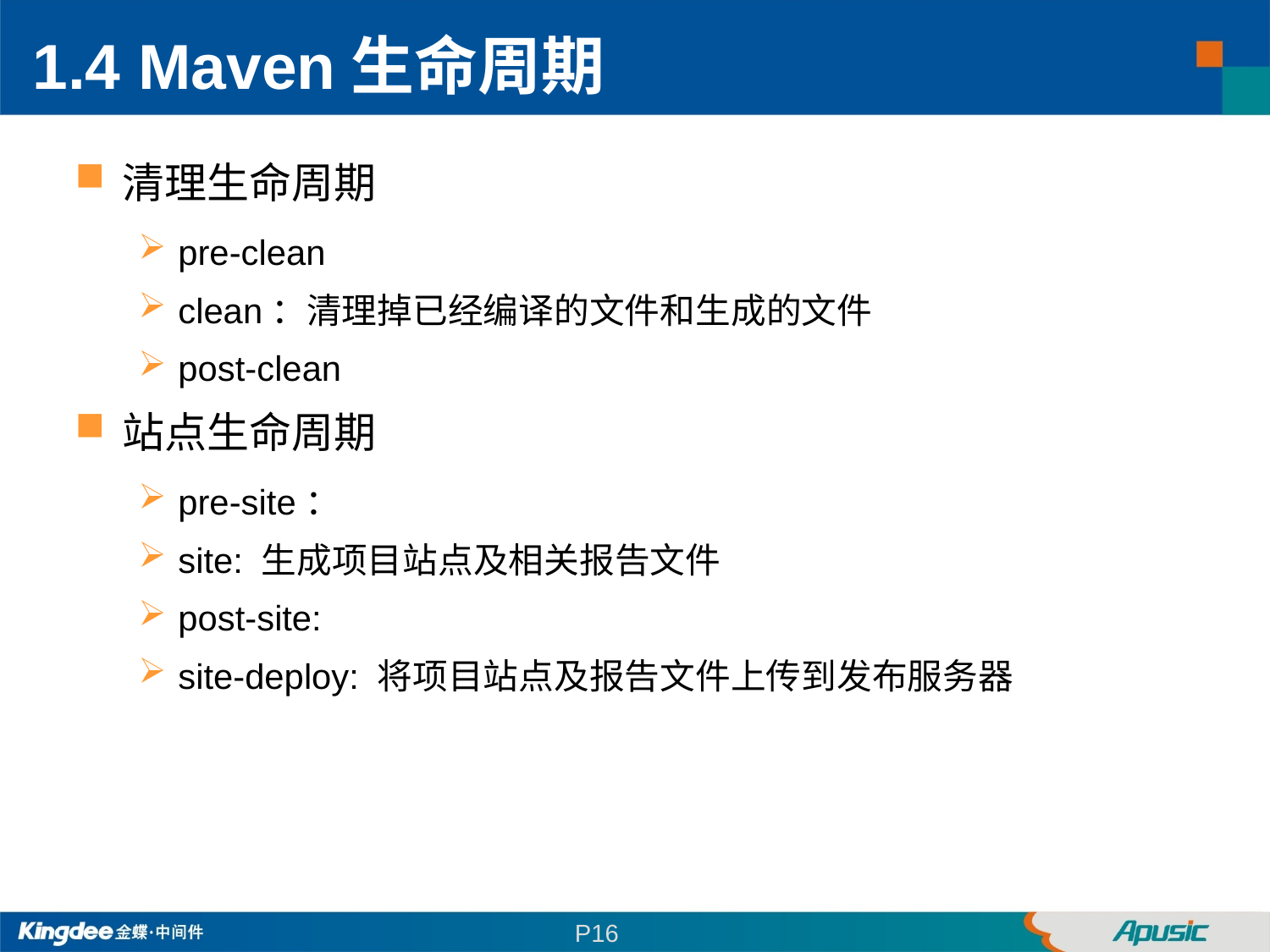

1.4 Maven生命周期
清理生命周期
pre-clean
clean：清理掉已经编译的文件和生成的文件
post-clean
站点生命周期
pre-site：
site: 生成项目站点及相关报告文件
post-site:
site-deploy: 将项目站点及报告文件上传到发布服务器